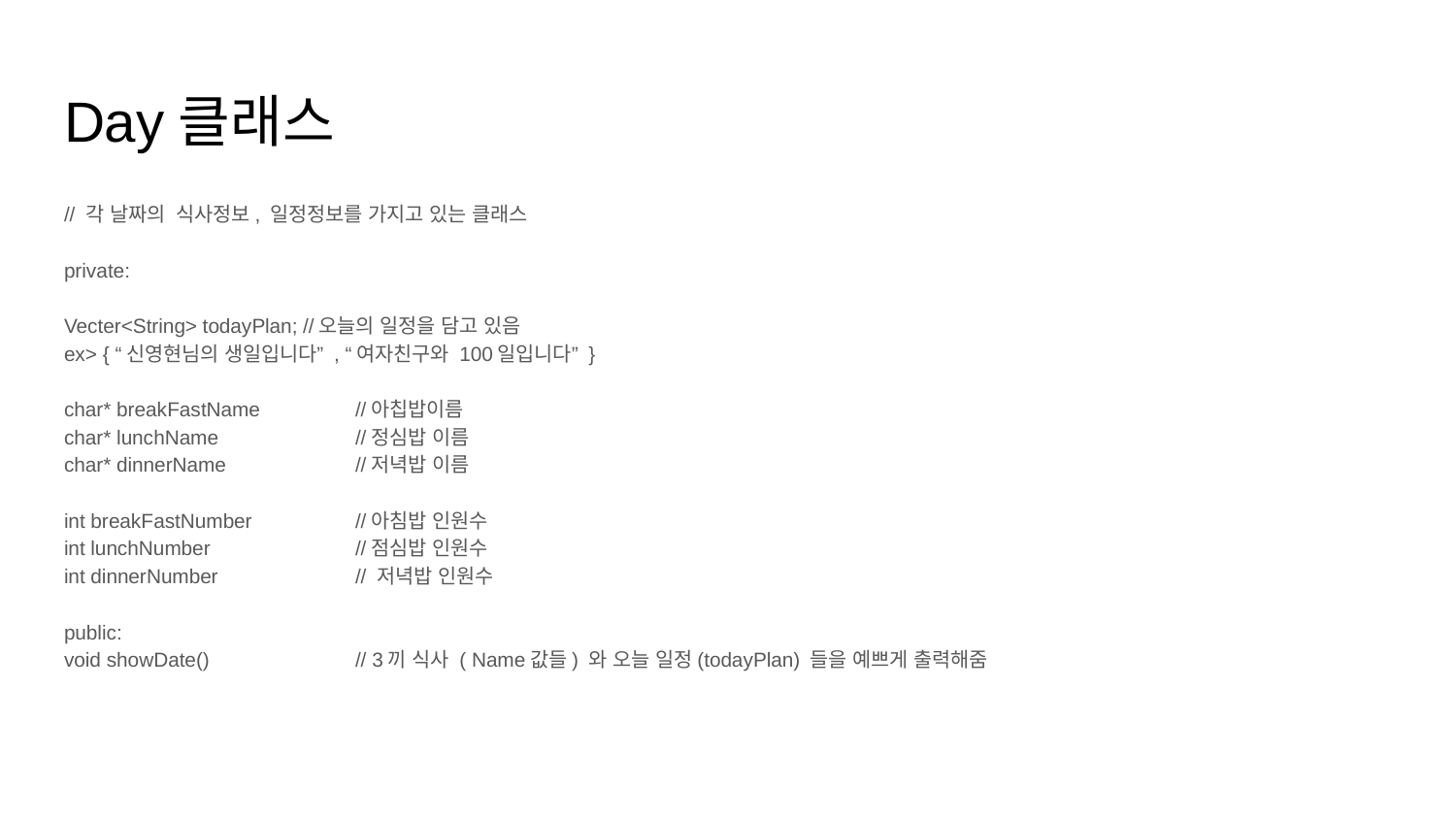

# Day클래스
// 각 날짜의  식사정보, 일정정보를 가지고 있는 클래스

private:

Vecter<String> todayPlan; //오늘의 일정을 담고 있음
ex> { “신영현님의 생일입니다” , “여자친구와 100일입니다” }

char* breakFastName 	//아칩밥이름
char* lunchName 	//정심밥 이름
char* dinnerName 	//저녁밥 이름

int breakFastNumber	//아침밥 인원수
int lunchNumber	//점심밥 인원수
int dinnerNumber 	// 저녁밥 인원수

public:
void showDate() 	// 3끼 식사 ( Name값들) 와 오늘 일정(todayPlan) 들을 예쁘게 출력해줌